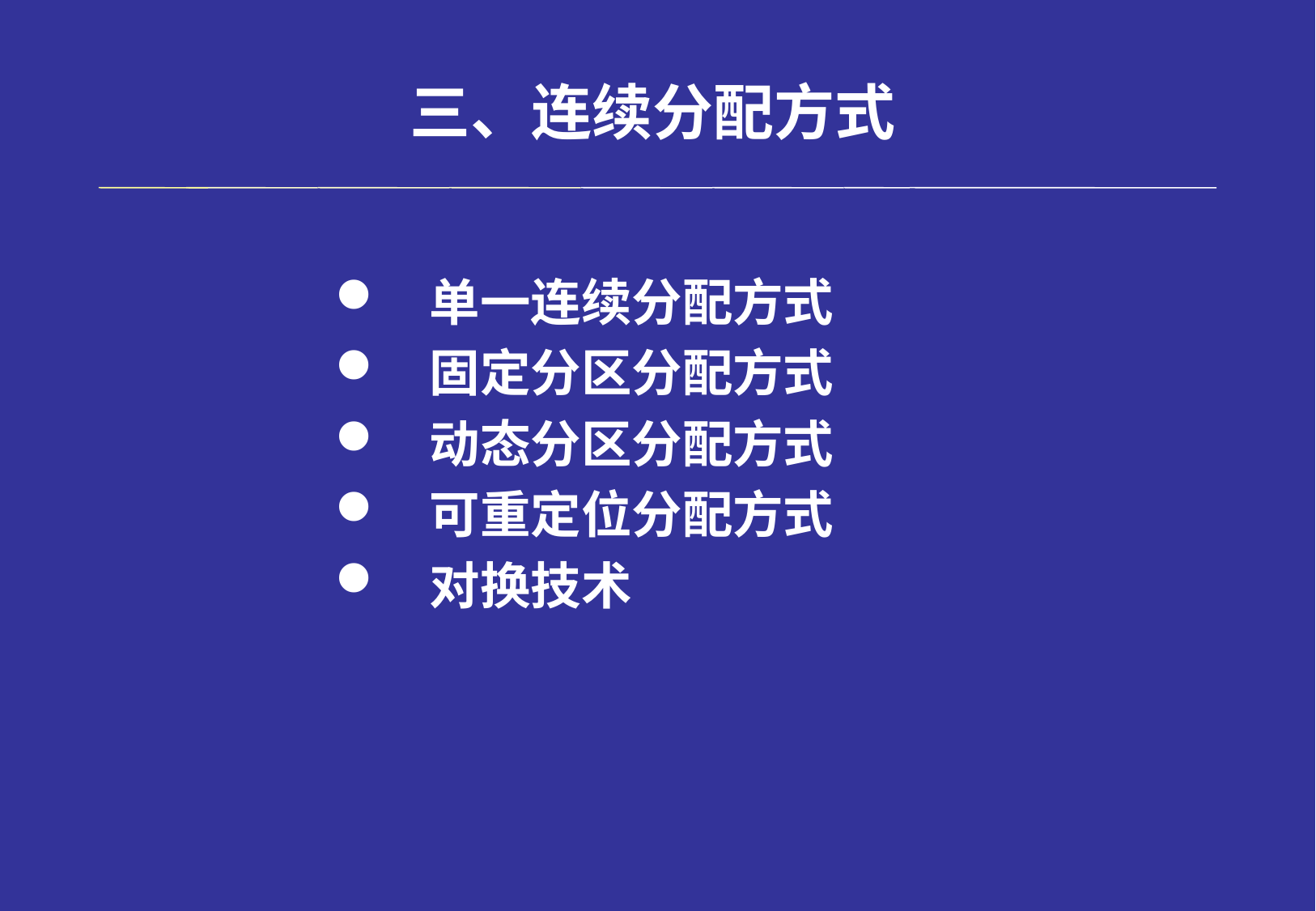

# 三、连续分配方式
单一连续分配方式
固定分区分配方式
动态分区分配方式
可重定位分配方式
对换技术